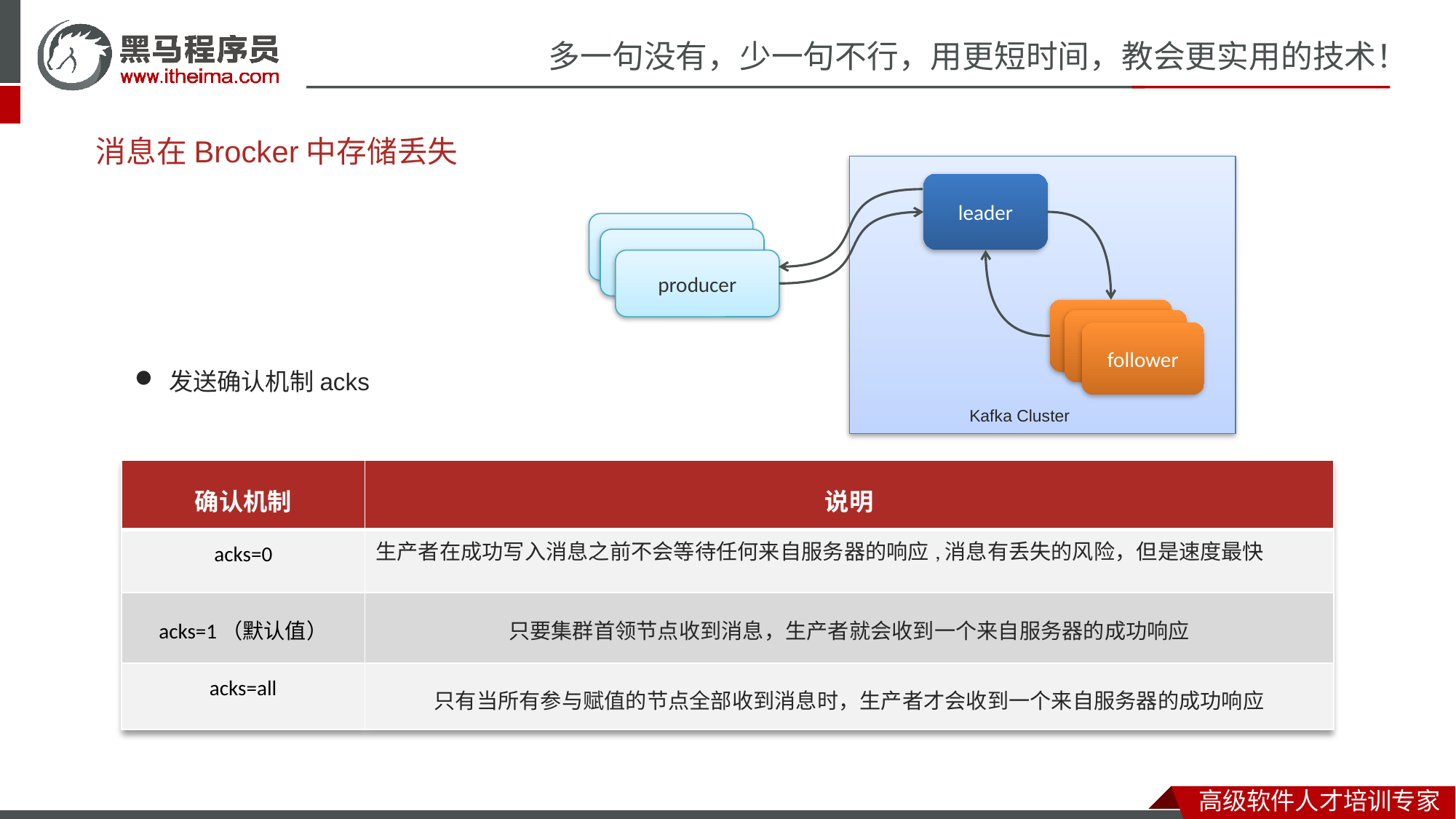

# 消息在Brocker中存储丢失

Kafka Cluster

leader
producer
producer
producer

follower
发送确认机制acks
| 确认机制 | 说明 |
| --- | --- |
| acks=0 | 生产者在成功写入消息之前不会等待任何来自服务器的响应,消息有丢失的风险，但是速度最快 |
| acks=1（默认值） | 只要集群首领节点收到消息，生产者就会收到一个来自服务器的成功响应 |
| acks=all | 只有当所有参与赋值的节点全部收到消息时，生产者才会收到一个来自服务器的成功响应 |